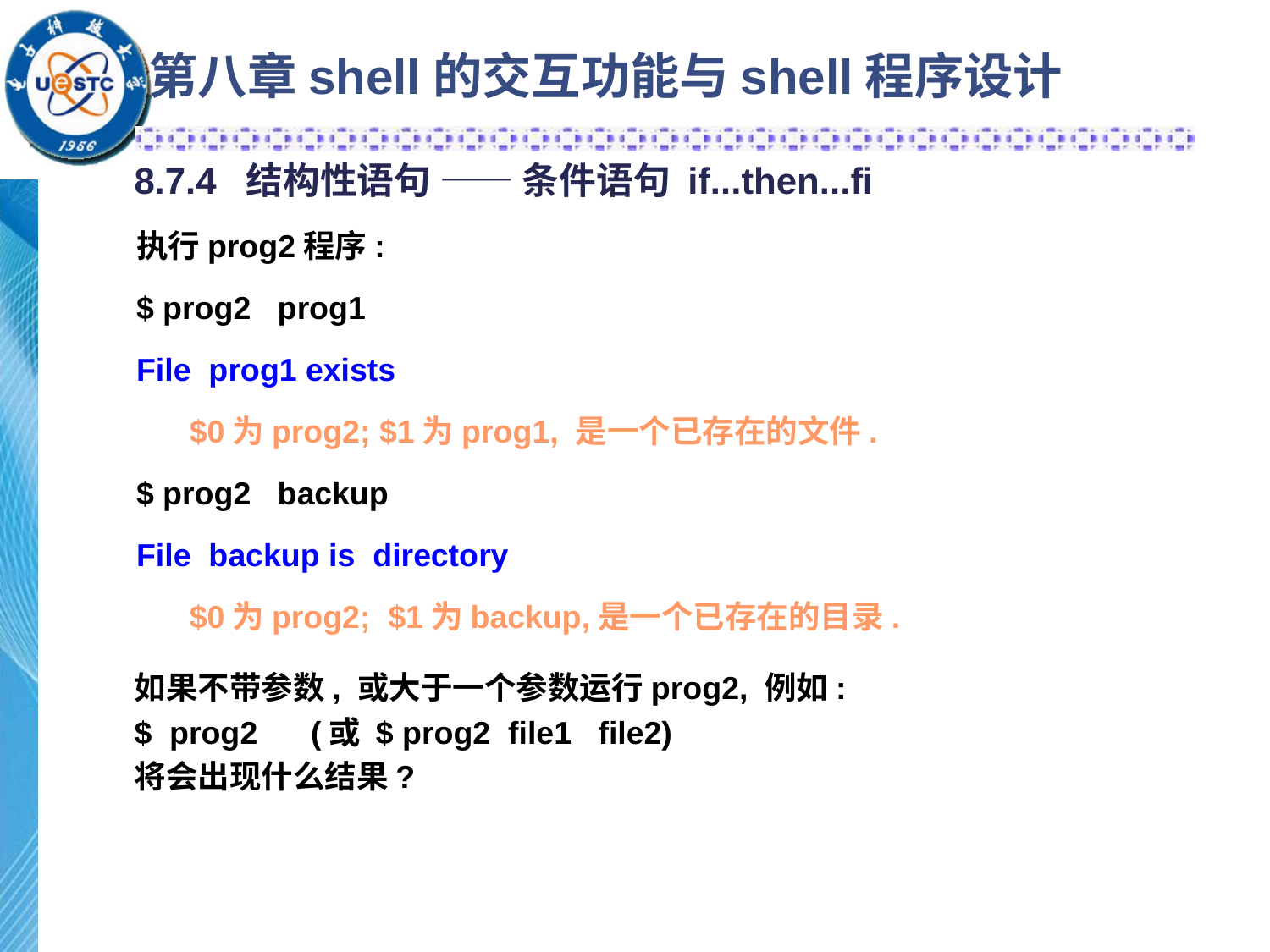

# 第八章shell的交互功能与shell程序设计
8.7.4  结构性语句 —— 条件语句 if...then...fi
执行prog2程序:
$ prog2   prog1
File  prog1 exists
      $0为prog2; $1为prog1, 是一个已存在的文件.
$ prog2   backup
File  backup is  directory
      $0为prog2;  $1为backup,是一个已存在的目录.
如果不带参数, 或大于一个参数运行prog2, 例如:
$  prog2      (或 $ prog2  file1   file2)
将会出现什么结果?